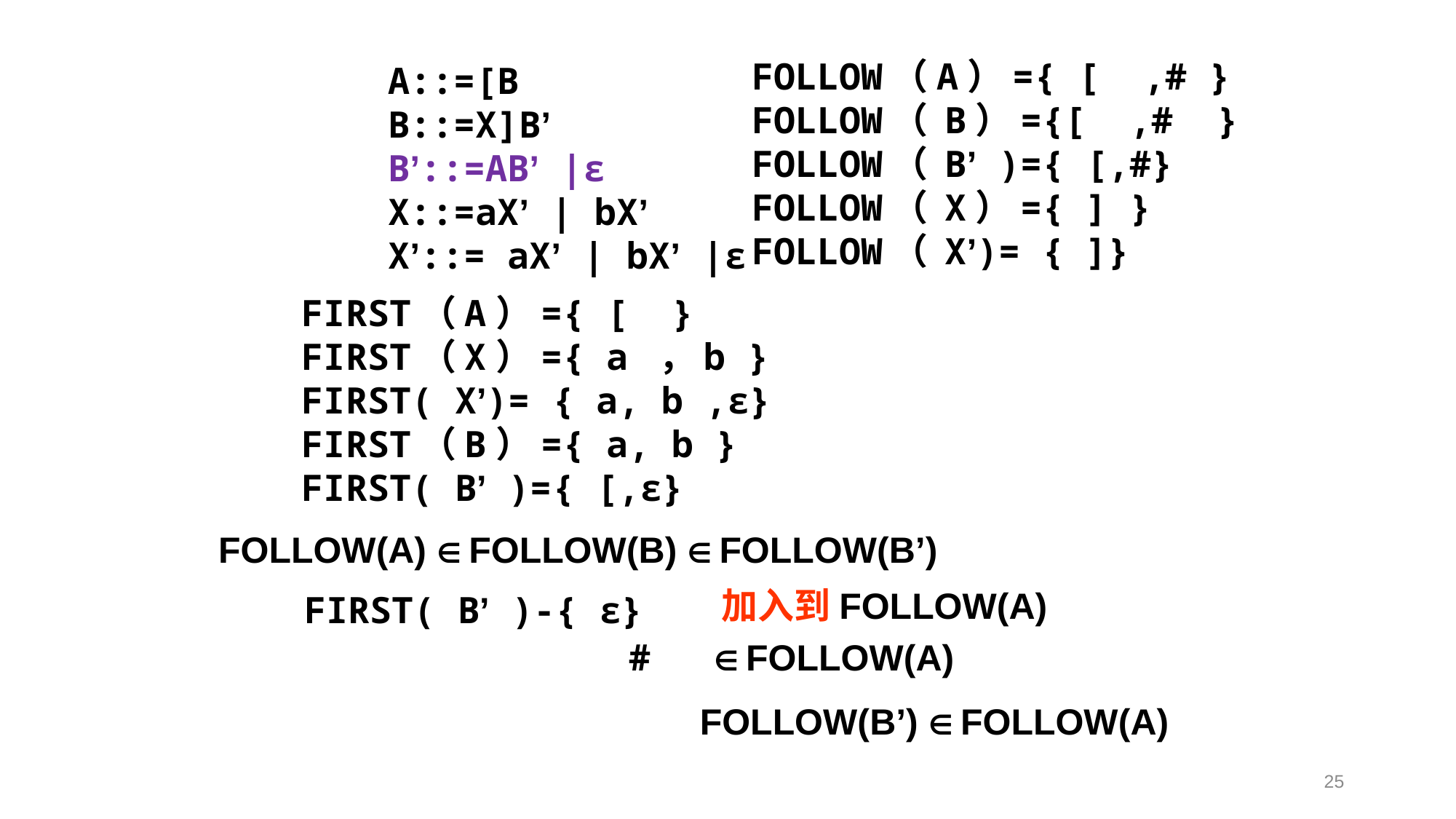

FOLLOW（A）={ [  ,# }
  FOLLOW（ B）={[  ,#  }
  FOLLOW（ B’ )={ [,#}
  FOLLOW（ X）={ ] }
  FOLLOW（ X’)= { ]}

      A::=[B
      B::=X]B’
      B’::=AB’ |ε
      X::=aX’ | bX’
      X’::= aX’ | bX’ |ε
      FIRST（A）={ [  }
      FIRST（X）={ a ，b }
      FIRST( X’)= { a, b ,ε}
      FIRST（B）={ a, b }
      FIRST( B’ )={ [,ε}

FOLLOW(A) ∈ FOLLOW(B) ∈ FOLLOW(B’)
加入到FOLLOW(A)
FIRST( B’ )-{ ε}
                #
∈ FOLLOW(A)
                                              FOLLOW(B’) ∈ FOLLOW(A)
25